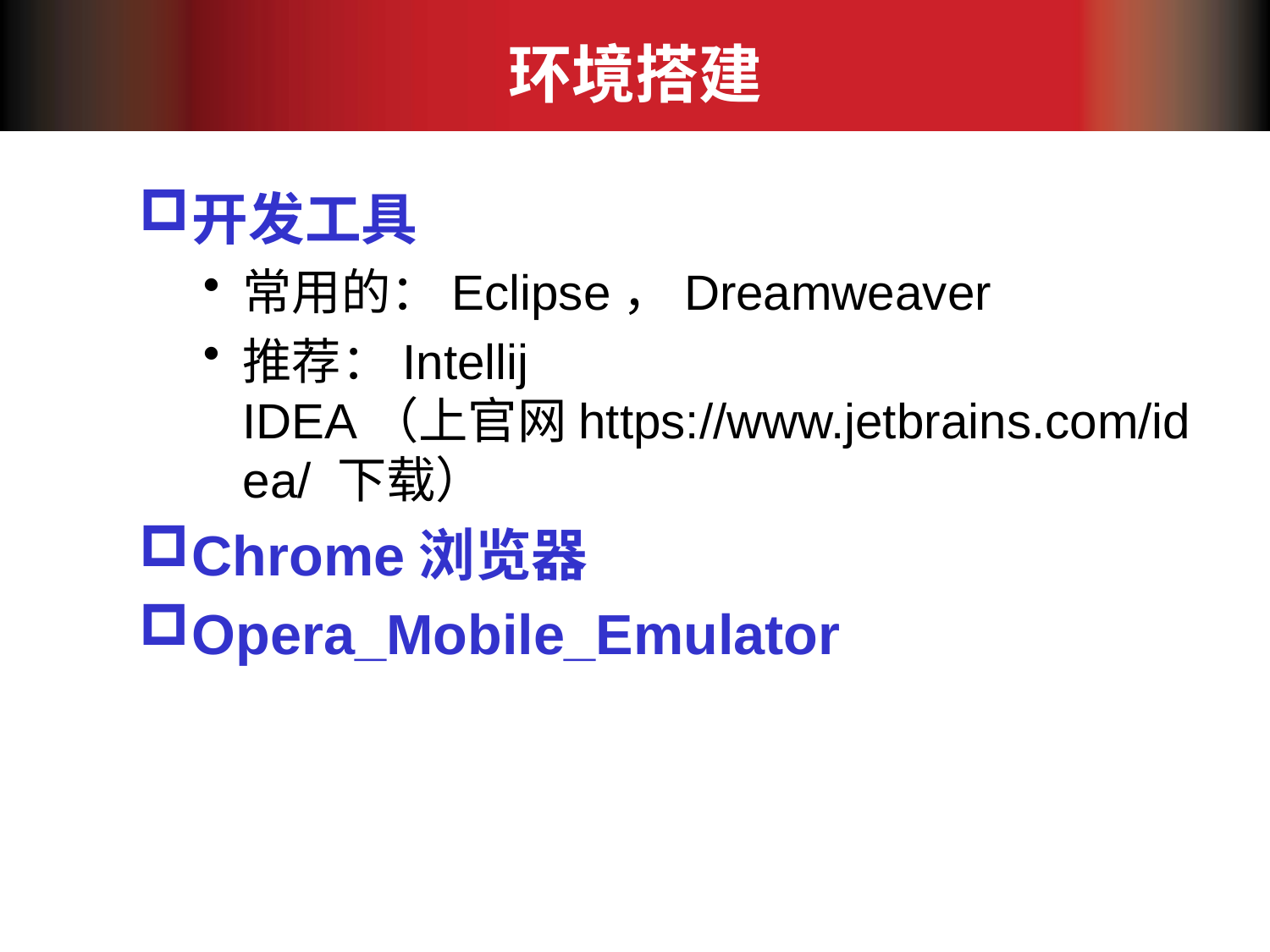

# 环境搭建
开发工具
常用的：Eclipse，Dreamweaver
推荐：Intellij IDEA（上官网https://www.jetbrains.com/idea/ 下载）
Chrome浏览器
Opera_Mobile_Emulator